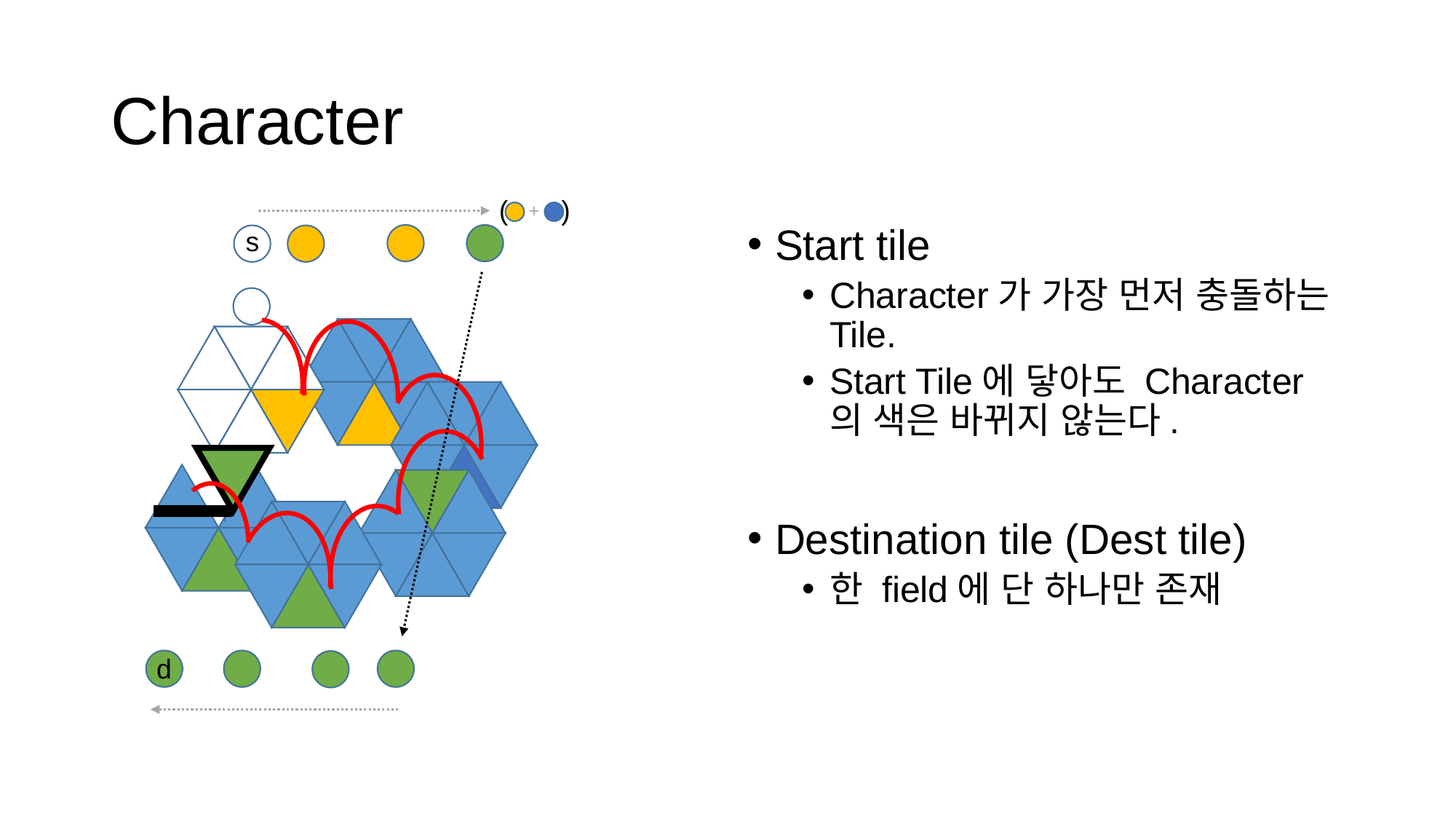

# Character
(       )
+

Start tile
Character가 가장 먼저 충돌하는 Tile.
Start Tile에 닿아도 Character의 색은 바뀌지 않는다.

Destination tile (Dest tile)
한 field에 단 하나만 존재

s

d